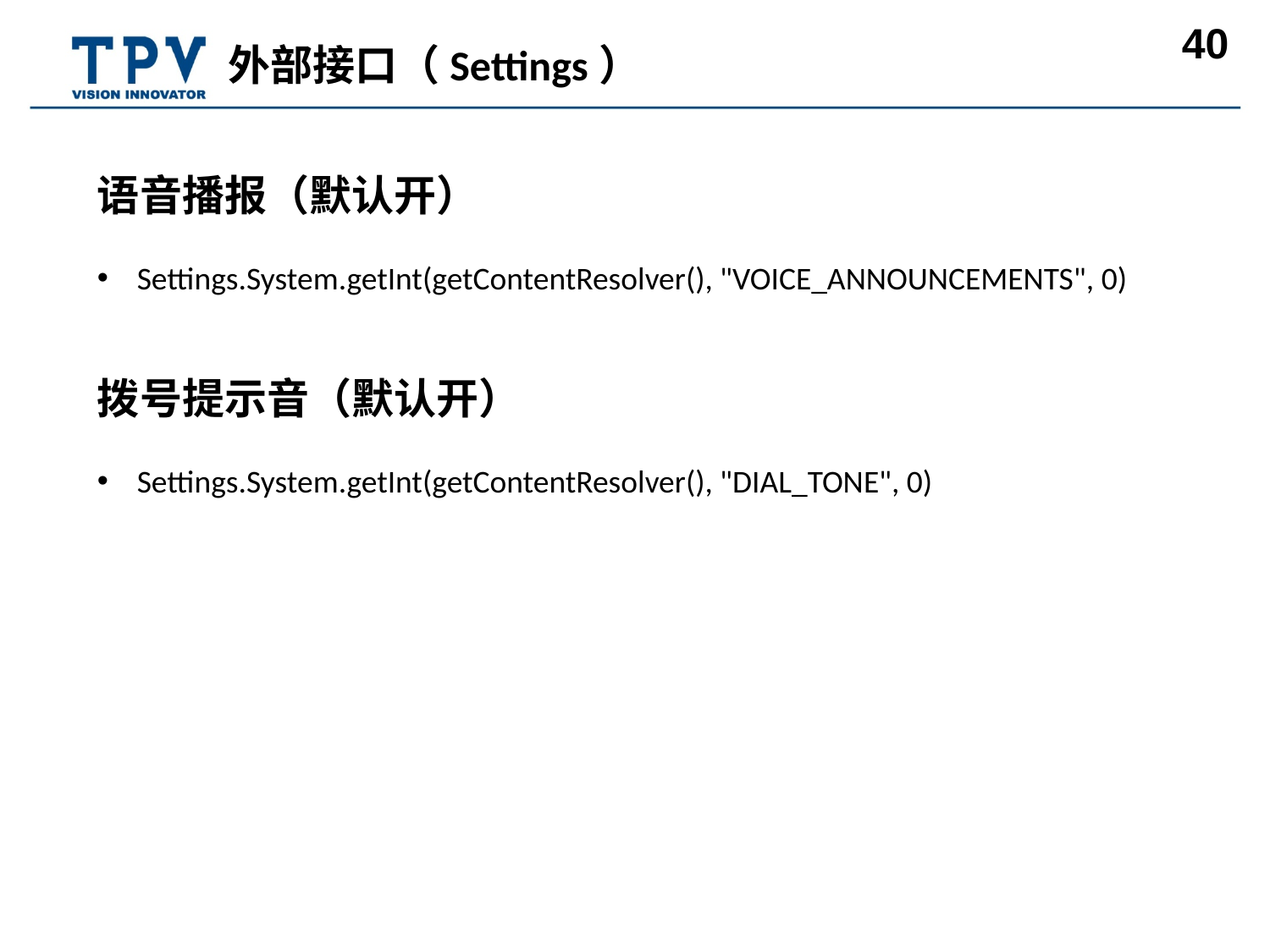

外部接口（Settings）
语音播报（默认开）

Settings.System.getInt(getContentResolver(), "VOICE_ANNOUNCEMENTS", 0)
拨号提示音（默认开）

Settings.System.getInt(getContentResolver(), "DIAL_TONE", 0)